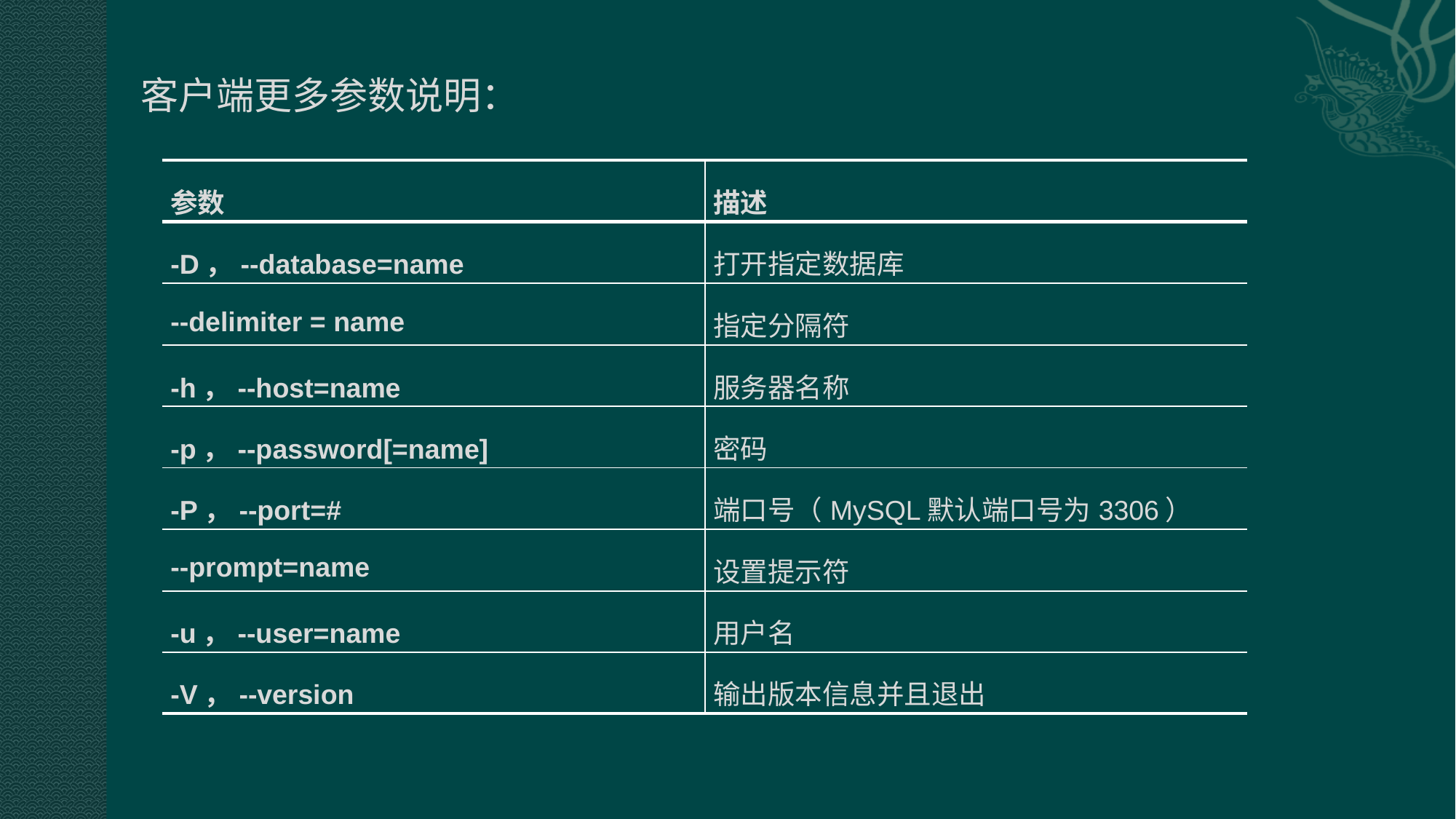

客户端更多参数说明：

| 参数 | 描述 |
| --- | --- |
| -D，--database=name | 打开指定数据库 |
| --delimiter = name | 指定分隔符 |
| -h，--host=name | 服务器名称 |
| -p，--password[=name] | 密码 |
| -P，--port=# | 端口号（MySQL默认端口号为3306） |
| --prompt=name | 设置提示符 |
| -u，--user=name | 用户名 |
| -V，--version | 输出版本信息并且退出 |